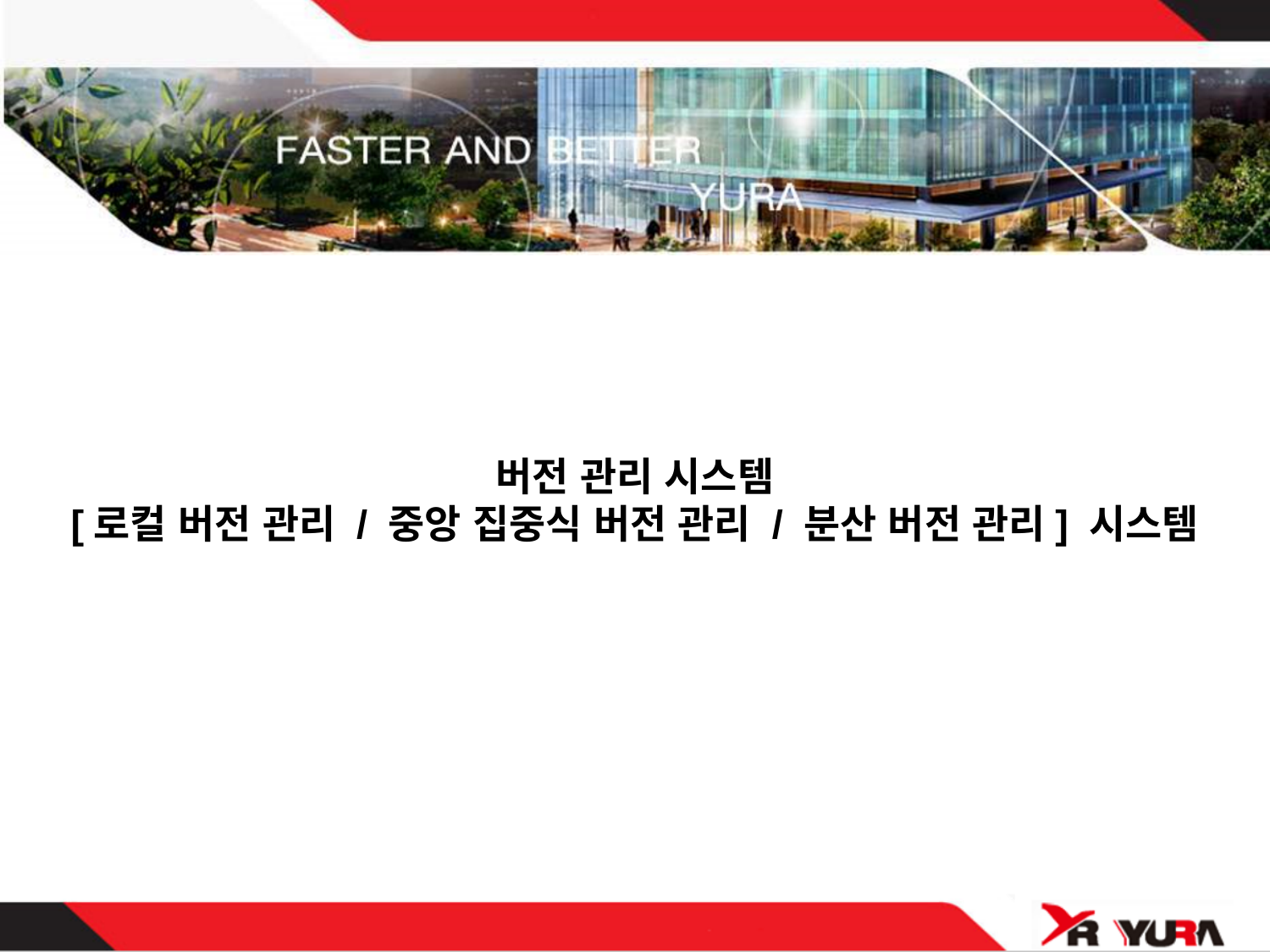

버전 관리 시스템
[로컬 버전 관리 / 중앙 집중식 버전 관리 / 분산 버전 관리] 시스템